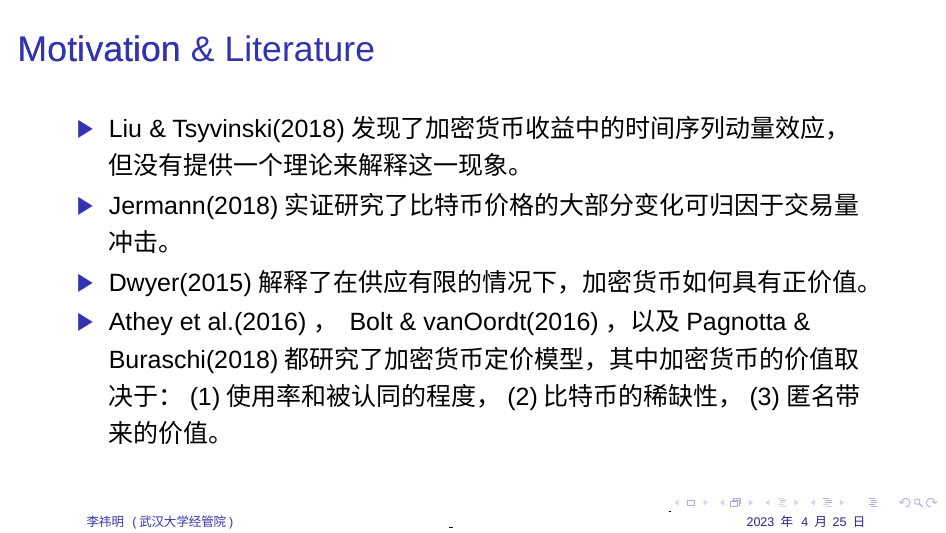

# Motivation
Motivation & Literature
Liu & Tsyvinski(2018)发现了加密货币收益中的时间序列动量效应，但没有提供一个理论来解释这一现象。
Jermann(2018)实证研究了比特币价格的大部分变化可归因于交易量冲击。
Dwyer(2015)解释了在供应有限的情况下，加密货币如何具有正价值。
Athey et al.(2016)， Bolt & vanOordt(2016)，以及Pagnotta & Buraschi(2018)都研究了加密货币定价模型，其中加密货币的价值取决于：(1)使用率和被认同的程度，(2)比特币的稀缺性，(3)匿名带来的价值。

2023 年  4 月 25 日	3 / 63
李祎明  (武汉大学经管院)